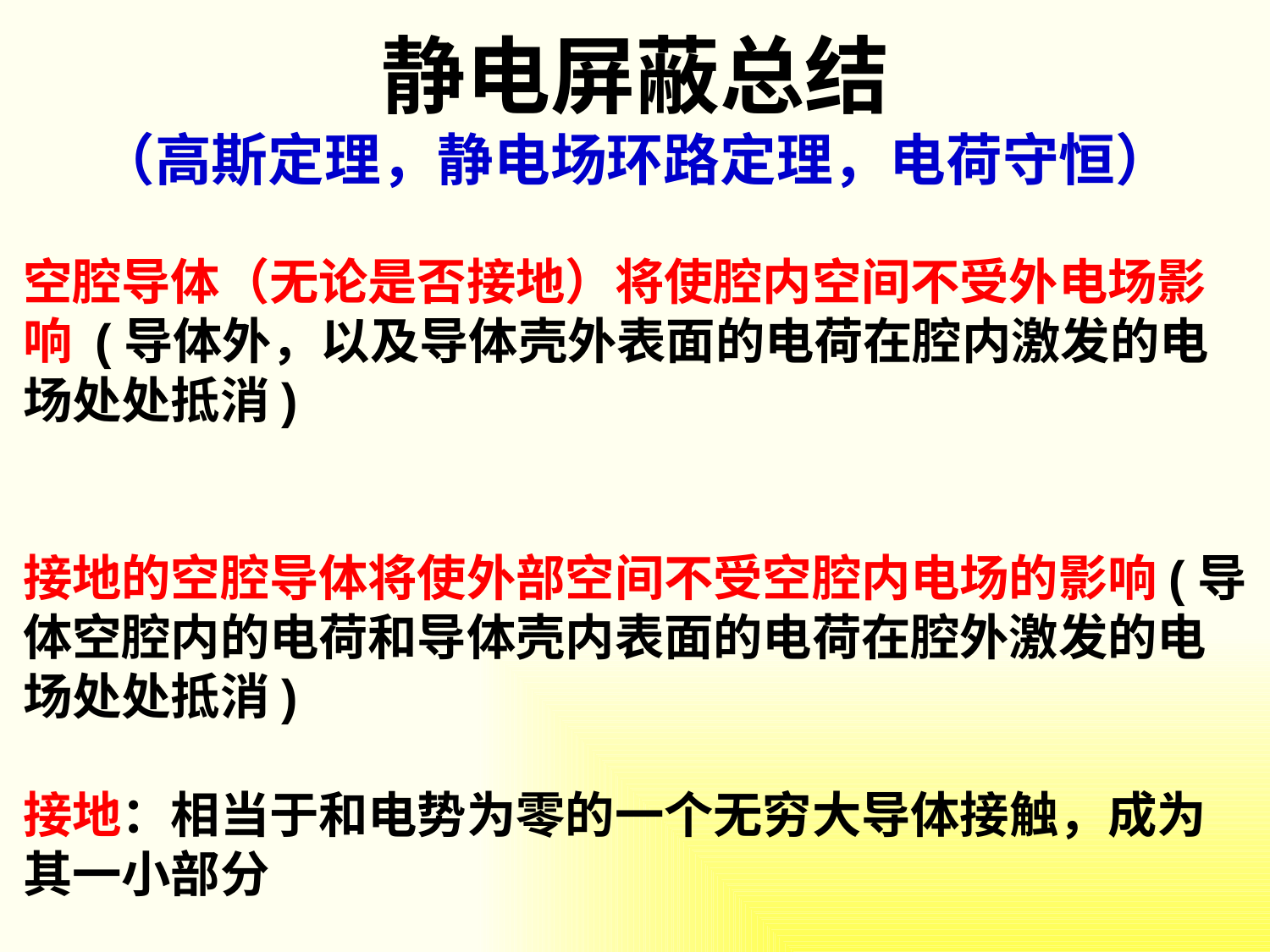

静电屏蔽总结
（高斯定理，静电场环路定理，电荷守恒）

空腔导体（无论是否接地）将使腔内空间不受外电场影响 (导体外，以及导体壳外表面的电荷在腔内激发的电场处处抵消)

接地的空腔导体将使外部空间不受空腔内电场的影响(导体空腔内的电荷和导体壳内表面的电荷在腔外激发的电场处处抵消)

接地：相当于和电势为零的一个无穷大导体接触，成为其一小部分